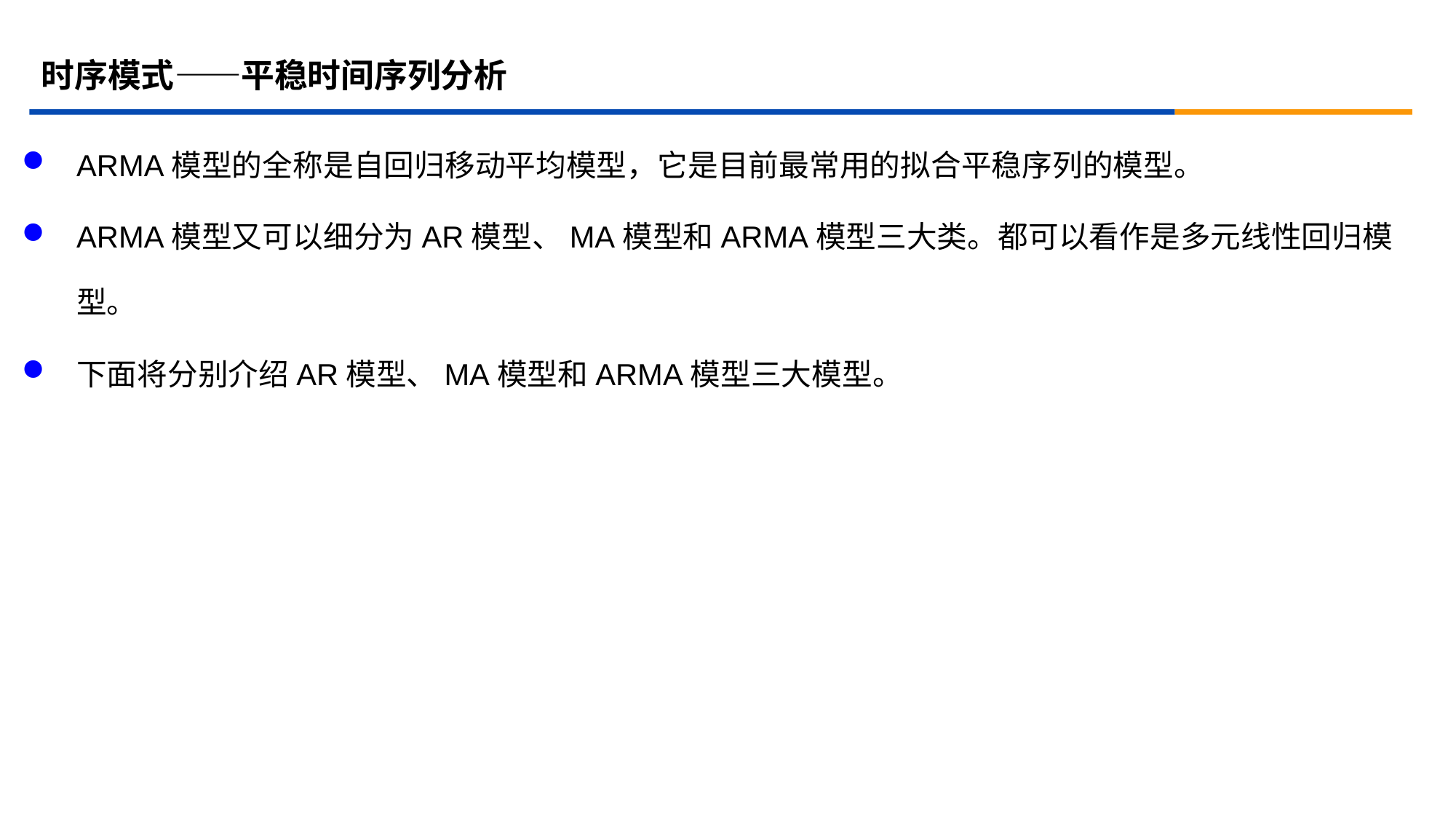

# 时序模式——平稳时间序列分析
ARMA模型的全称是自回归移动平均模型，它是目前最常用的拟合平稳序列的模型。
ARMA模型又可以细分为AR模型、MA模型和ARMA模型三大类。都可以看作是多元线性回归模型。
下面将分别介绍AR模型、MA模型和ARMA模型三大模型。